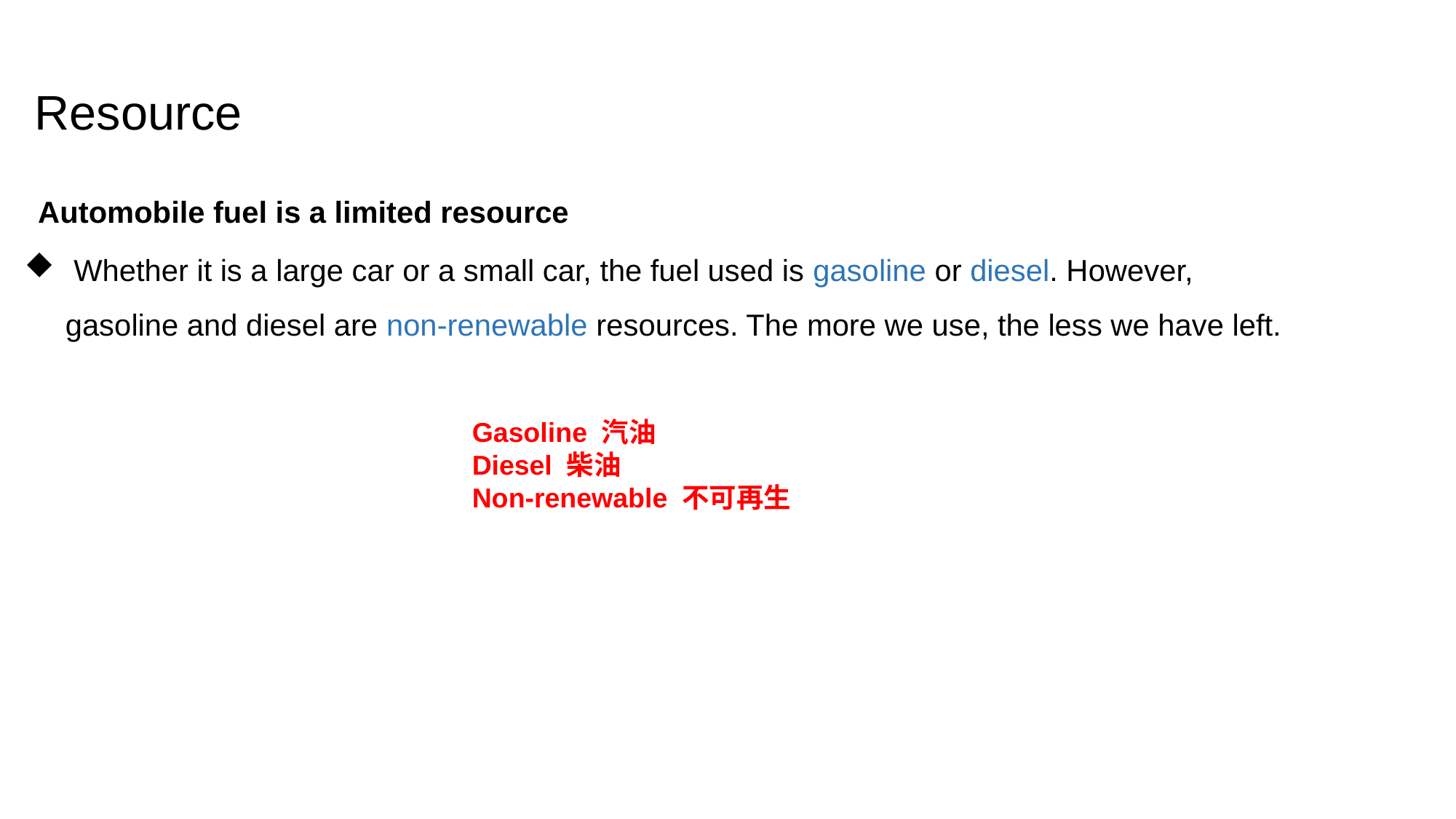

Resource
 Automobile fuel is a limited resource
 Whether it is a large car or a small car, the fuel used is gasoline or diesel. However, gasoline and diesel are non-renewable resources. The more we use, the less we have left.

Gasoline 汽油
Diesel 柴油
Non-renewable 不可再生